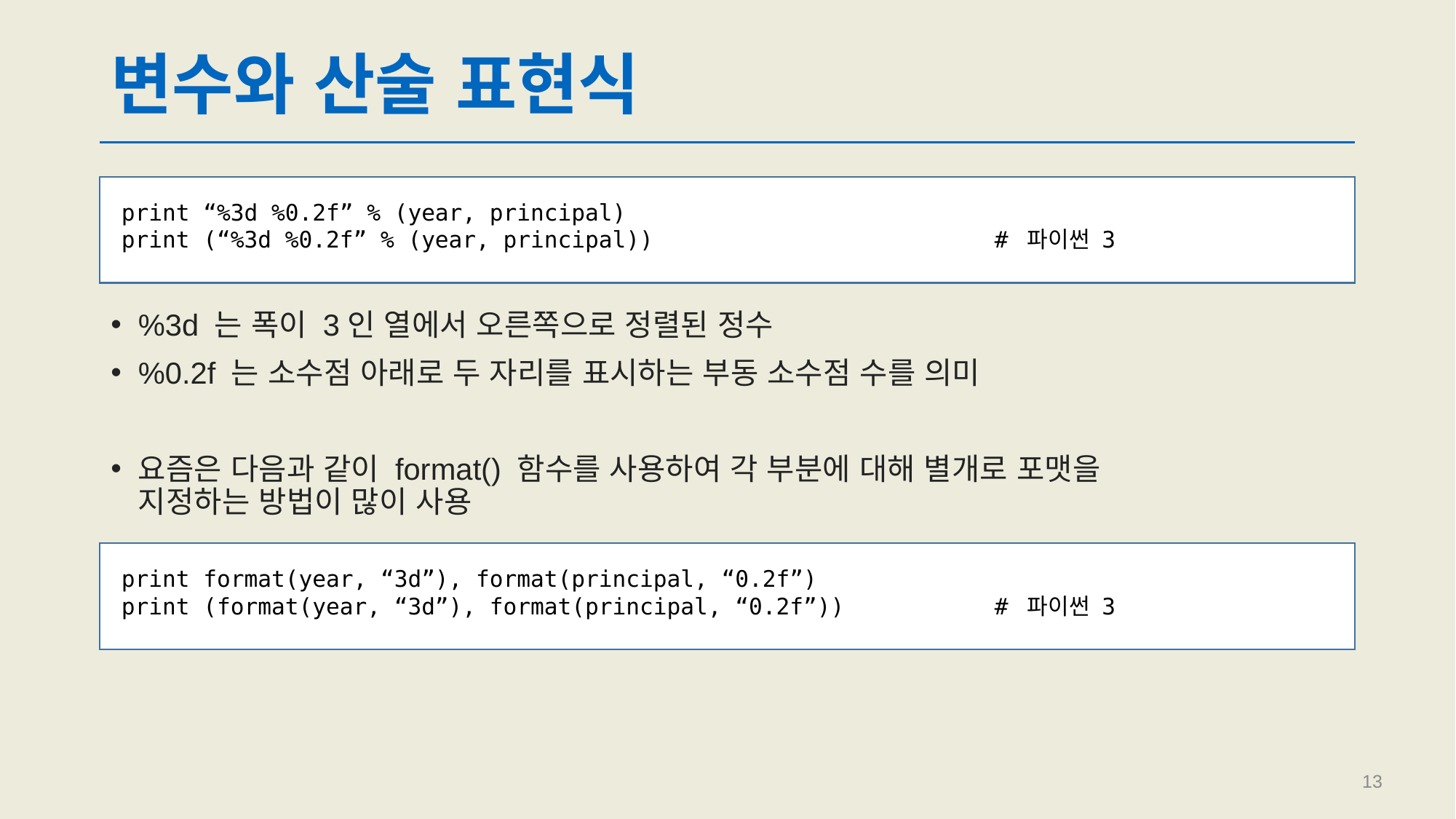

# 변수와 산술 표현식
print “%3d %0.2f” % (year, principal)
print (“%3d %0.2f” % (year, principal))   			# 파이썬 3
%3d 는 폭이 3인 열에서 오른쪽으로 정렬된 정수
%0.2f 는 소수점 아래로 두 자리를 표시하는 부동 소수점 수를 의미

요즘은 다음과 같이 format() 함수를 사용하여 각 부분에 대해 별개로 포맷을 지정하는 방법이 많이 사용
print format(year, “3d”), format(principal, “0.2f”)
print (format(year, “3d”), format(principal, “0.2f”))		# 파이썬 3
13